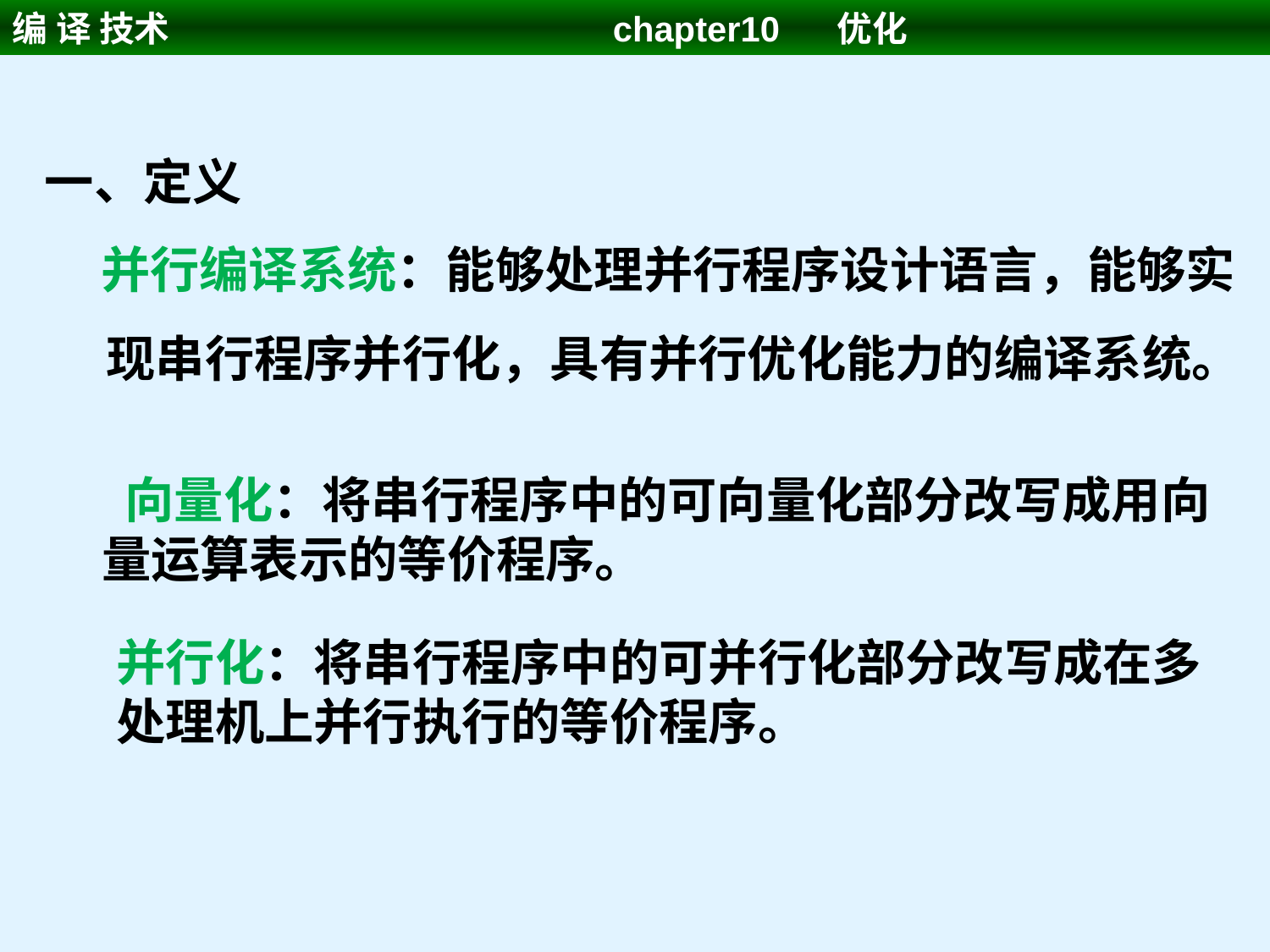

一、定义
      并行编译系统：能够处理并行程序设计语言，能够实现串行程序并行化，具有并行优化能力的编译系统。
 向量化：将串行程序中的可向量化部分改写成用向量运算表示的等价程序。
并行化：将串行程序中的可并行化部分改写成在多处理机上并行执行的等价程序。